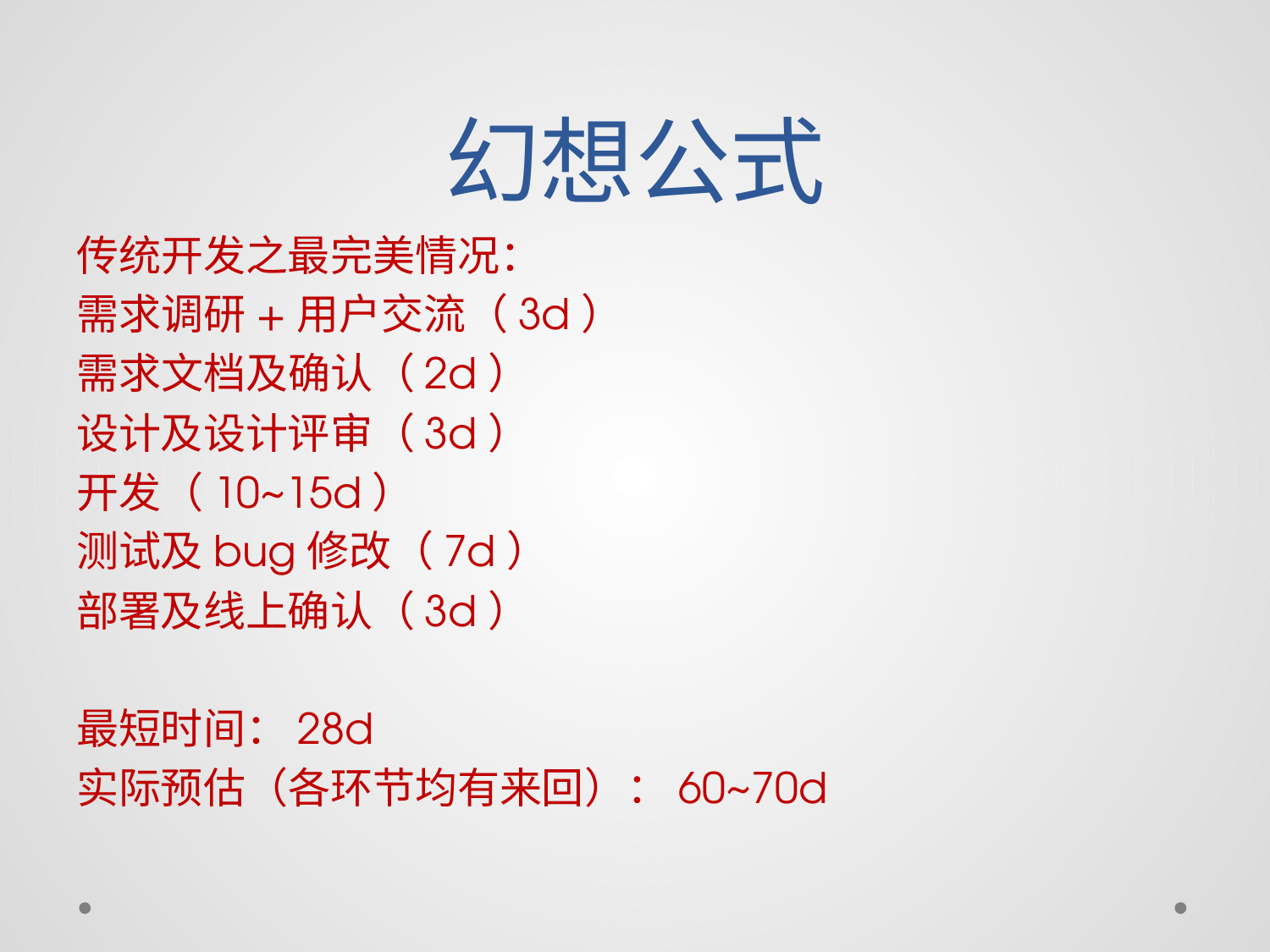

# 幻想公式
传统开发之最完美情况：
需求调研+用户交流（3d）
需求文档及确认（2d）
设计及设计评审（3d）
开发（10~15d）
测试及bug修改（7d）
部署及线上确认（3d）

最短时间：28d
实际预估（各环节均有来回）：60~70d